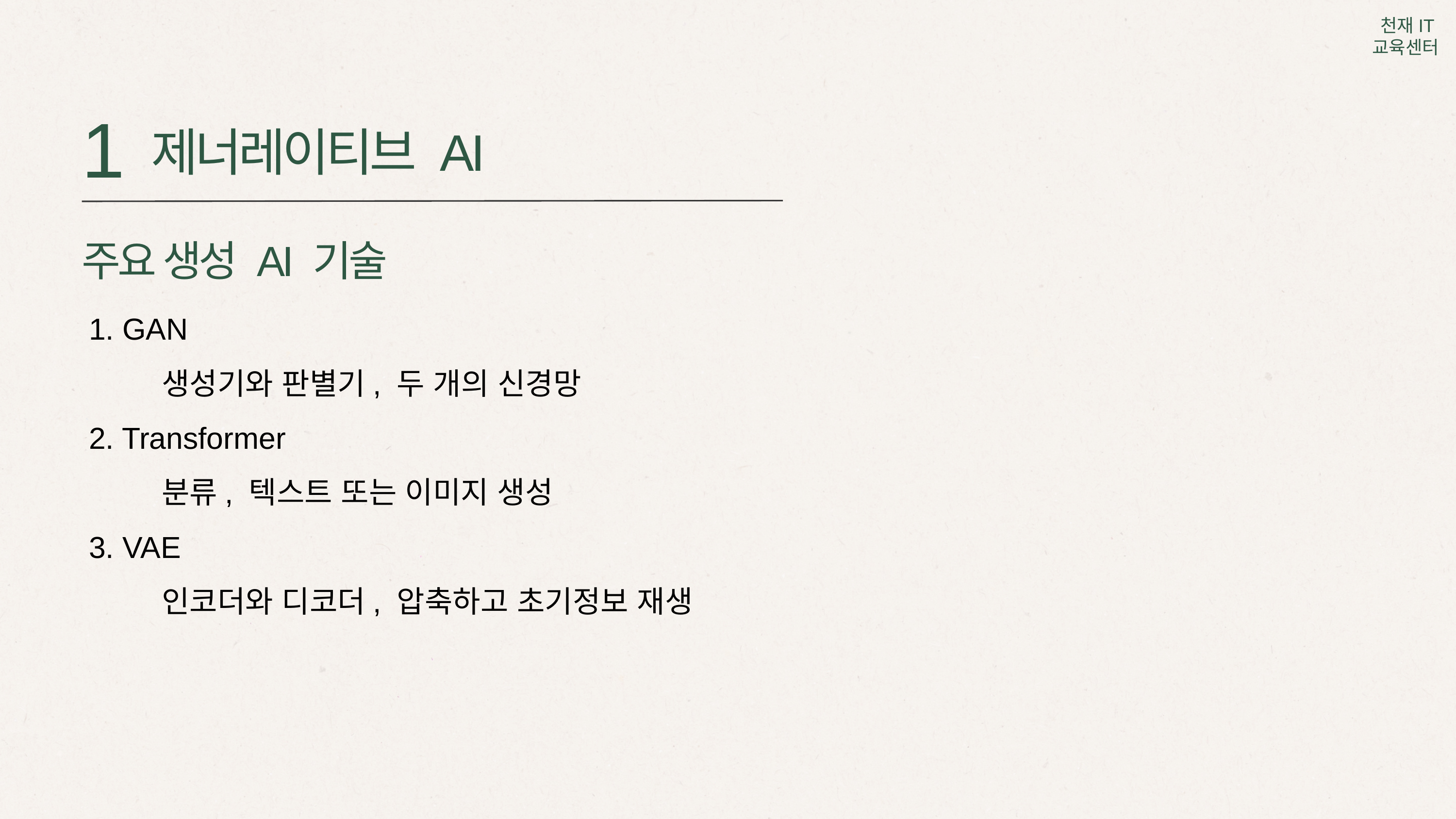

1
제너레이티브 AI

주요 생성 AI 기술
1. GAN
	생성기와 판별기, 두 개의 신경망
2. Transformer
	분류, 텍스트 또는 이미지 생성
3. VAE
	인코더와 디코더, 압축하고 초기정보 재생